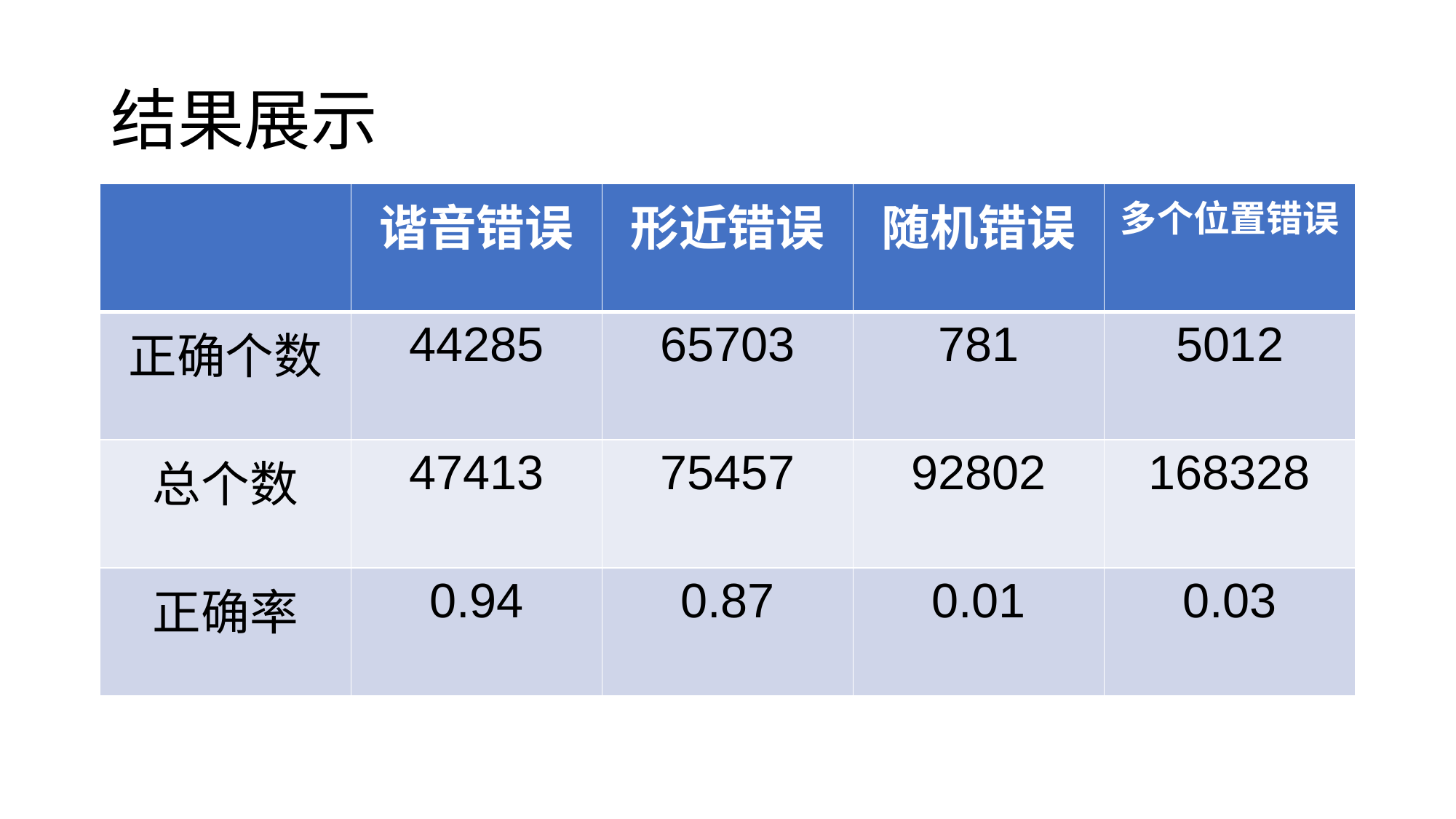

# 结果展示
|  | 谐音错误 | 形近错误 | 随机错误 | 多个位置错误 |
| --- | --- | --- | --- | --- |
| 正确个数 | 44285 | 65703 | 781 | 5012 |
| 总个数 | 47413 | 75457 | 92802 | 168328 |
| 正确率 | 0.94 | 0.87 | 0.01 | 0.03 |